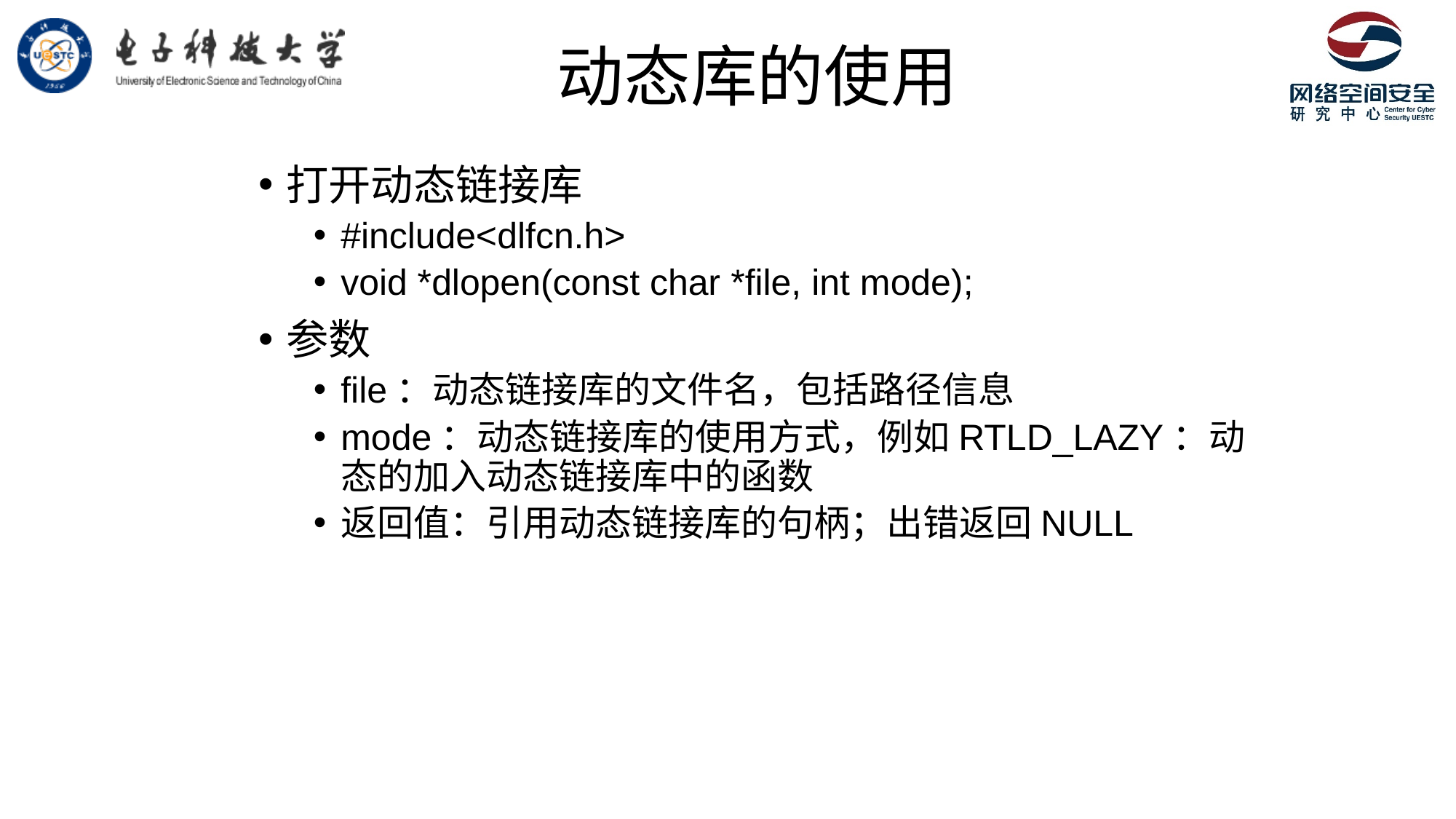

# 动态库的使用
打开动态链接库
#include<dlfcn.h>
void *dlopen(const char *file, int mode);
参数
file：动态链接库的文件名，包括路径信息
mode：动态链接库的使用方式，例如RTLD_LAZY：动态的加入动态链接库中的函数
返回值：引用动态链接库的句柄；出错返回NULL